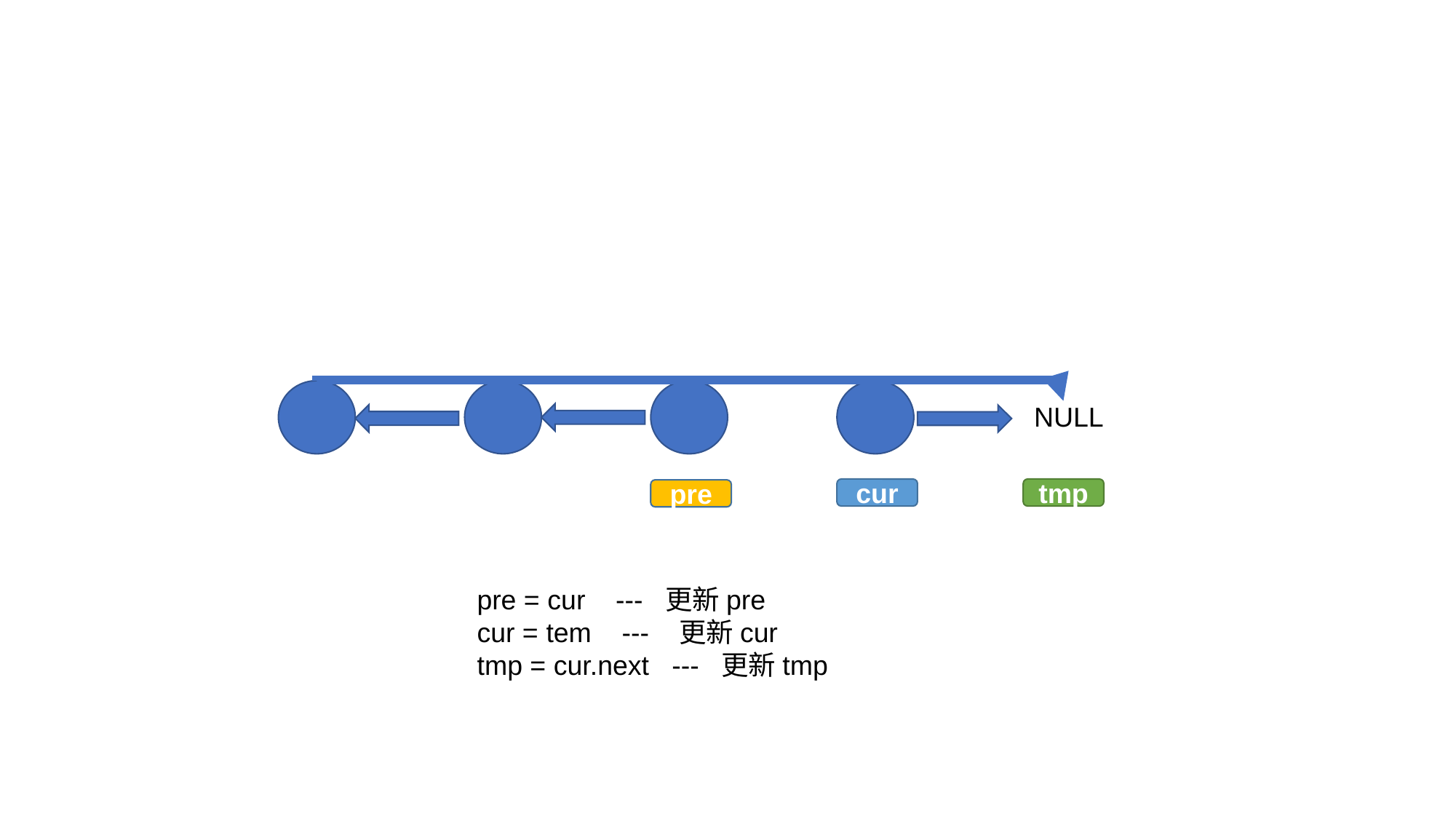

NULL

cur
tmp
pre
pre = cur    ---  更新pre
cur = tem    ---   更新cur
tmp = cur.next   ---  更新tmp